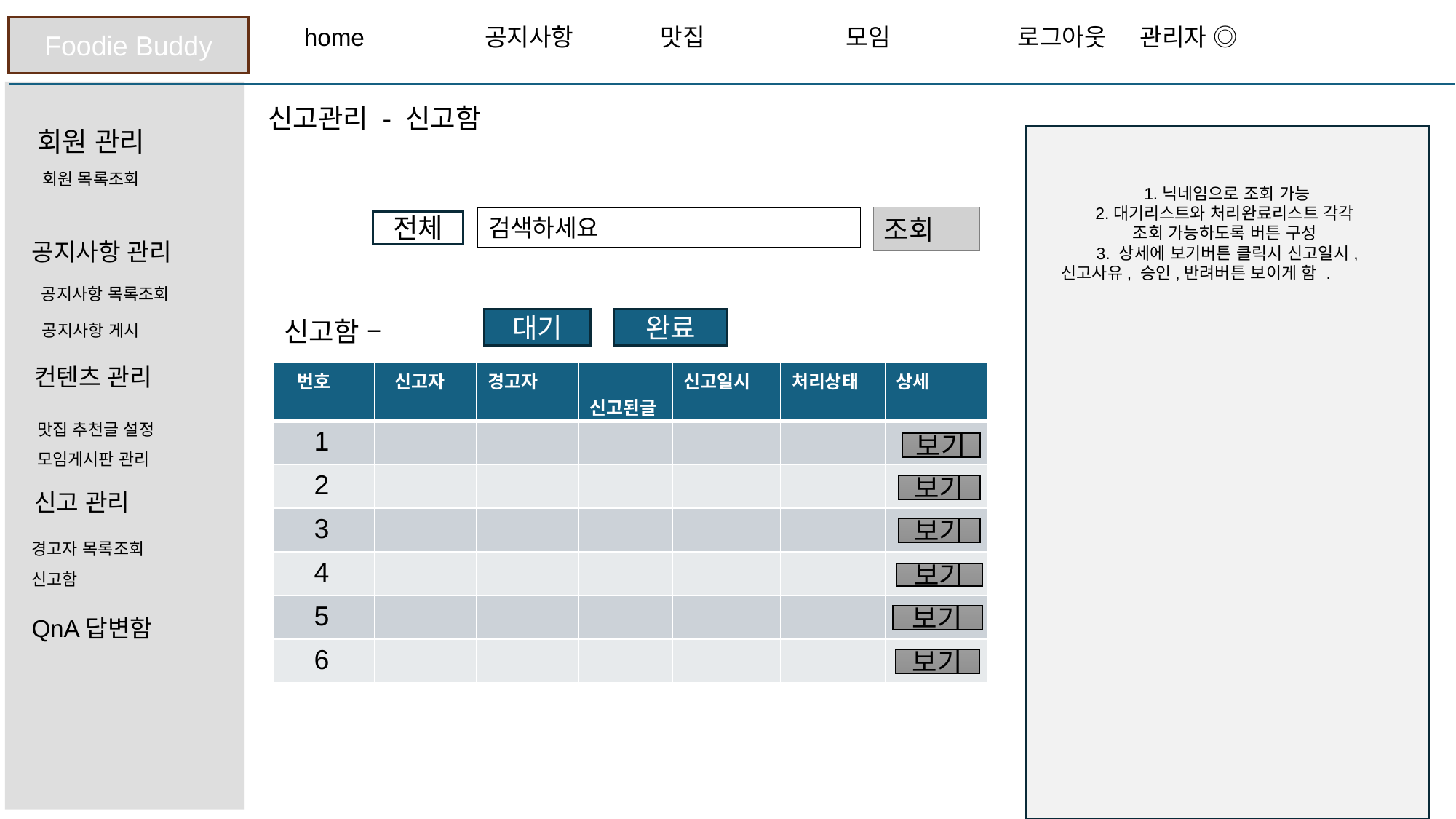

Foodie Buddy
        home                 공지사항             맛집                     모임                   로그아웃     관리자 ◎

신고관리 - 신고함
회원 관리
1.닉네임으로 조회 가능
2.대기리스트와 처리완료리스트 각각
조회 가능하도록 버튼 구성
3. 상세에 보기버튼 클릭시 신고일시,
신고사유, 승인,반려버튼 보이게 함 .

회원 목록조회
조회
검색하세요
전체
공지사항 관리
공지사항 목록조회
신고함 –
대기
완료
공지사항 게시
컨텐츠 관리
| 번호 | 신고자 | 경고자 | 신고된글 | 신고일시 | 처리상태 | 상세 |
| --- | --- | --- | --- | --- | --- | --- |
| 1 |  |  |  |  |  |  |
| 2 |  |  |  |  |  |  |
| 3 |  |  |  |  |  |  |
| 4 |  |  |  |  |  |  |
| 5 |  |  |  |  |  |  |
| 6 |  |  |  |  |  |  |
맛집 추천글 설정
보기
모임게시판 관리
보기
신고 관리
보기
경고자 목록조회
신고함
보기
보기
QnA답변함
보기